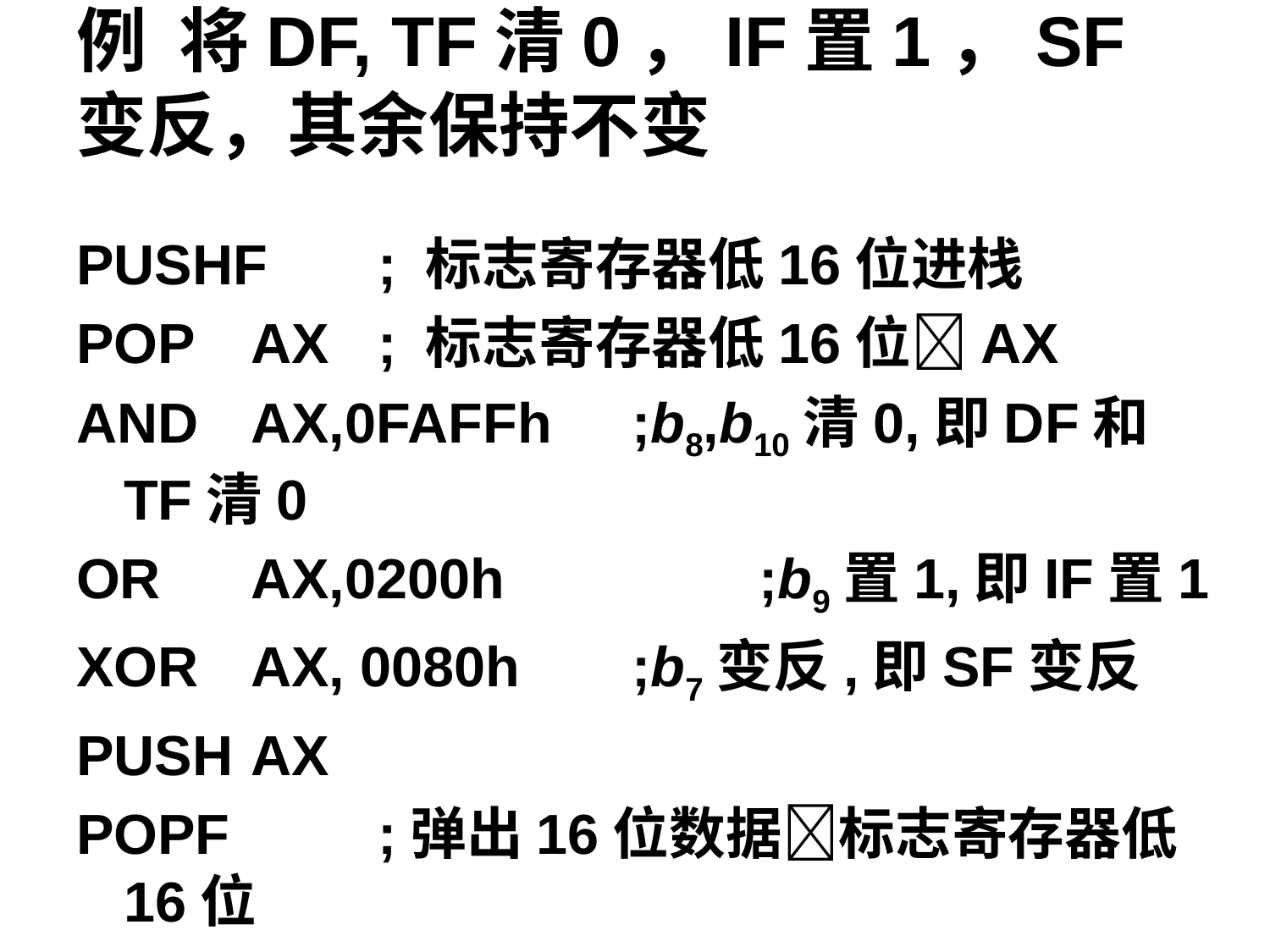

# 例  将DF, TF清0，IF置1，SF变反，其余保持不变
PUSHF	; 标志寄存器低16位进栈
POP	AX	; 标志寄存器低16位⇒AX
AND	AX,0FAFFh	;b8,b10清0,即DF和TF清0
OR	AX,0200h		;b9置1,即IF置1
XOR	AX, 0080h	;b7变反,即SF变反
PUSH	AX
POPF		;弹出16位数据⇒标志寄存器低16位